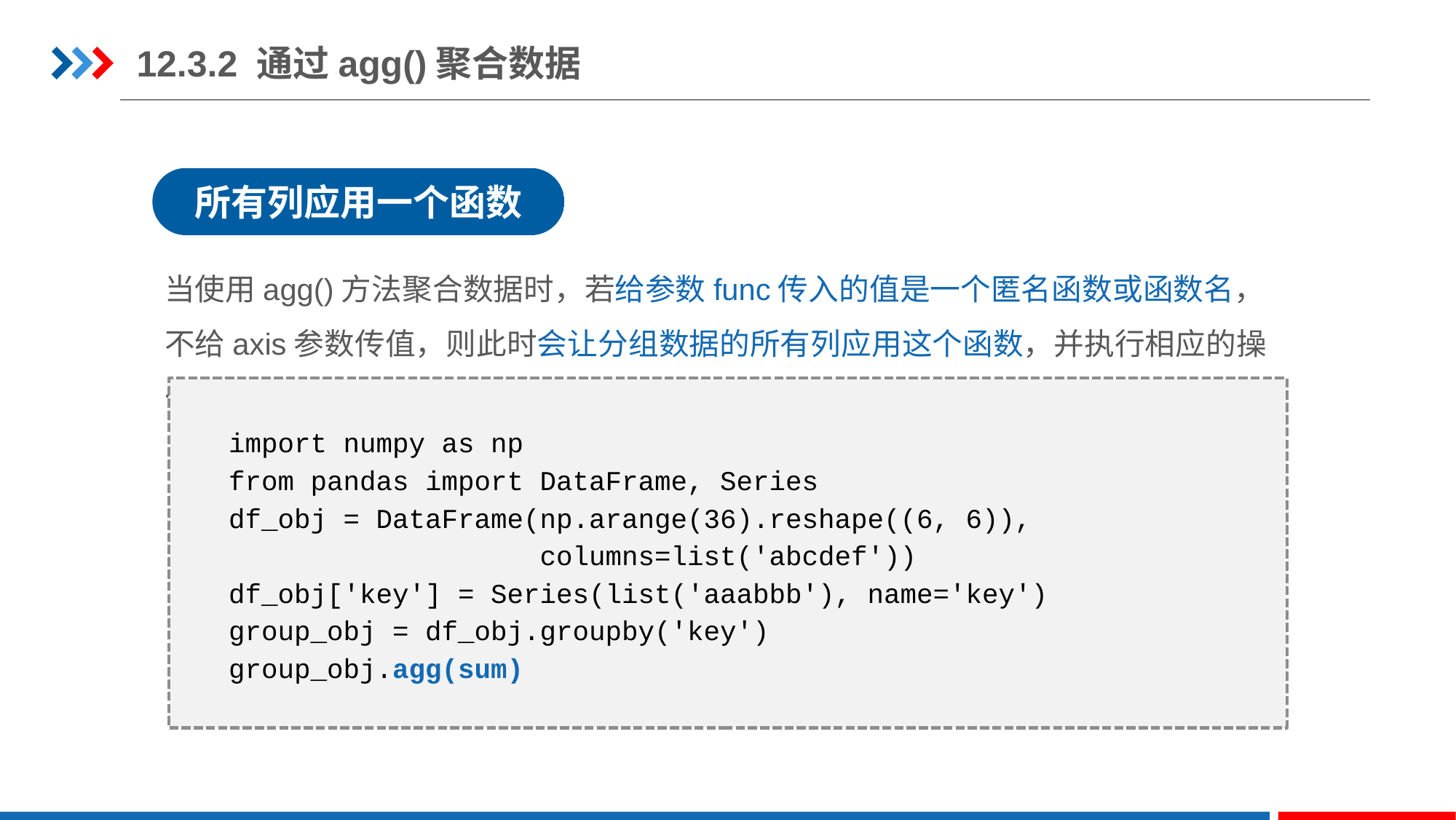

12.3.2 通过agg()聚合数据
所有列应用一个函数
当使用agg()方法聚合数据时，若给参数func传入的值是一个匿名函数或函数名，不给axis参数传值，则此时会让分组数据的所有列应用这个函数，并执行相应的操作。

import numpy as np
from pandas import DataFrame, Series
df_obj = DataFrame(np.arange(36).reshape((6, 6)),
                   columns=list('abcdef'))
df_obj['key'] = Series(list('aaabbb'), name='key')
group_obj = df_obj.groupby('key')
group_obj.agg(sum)